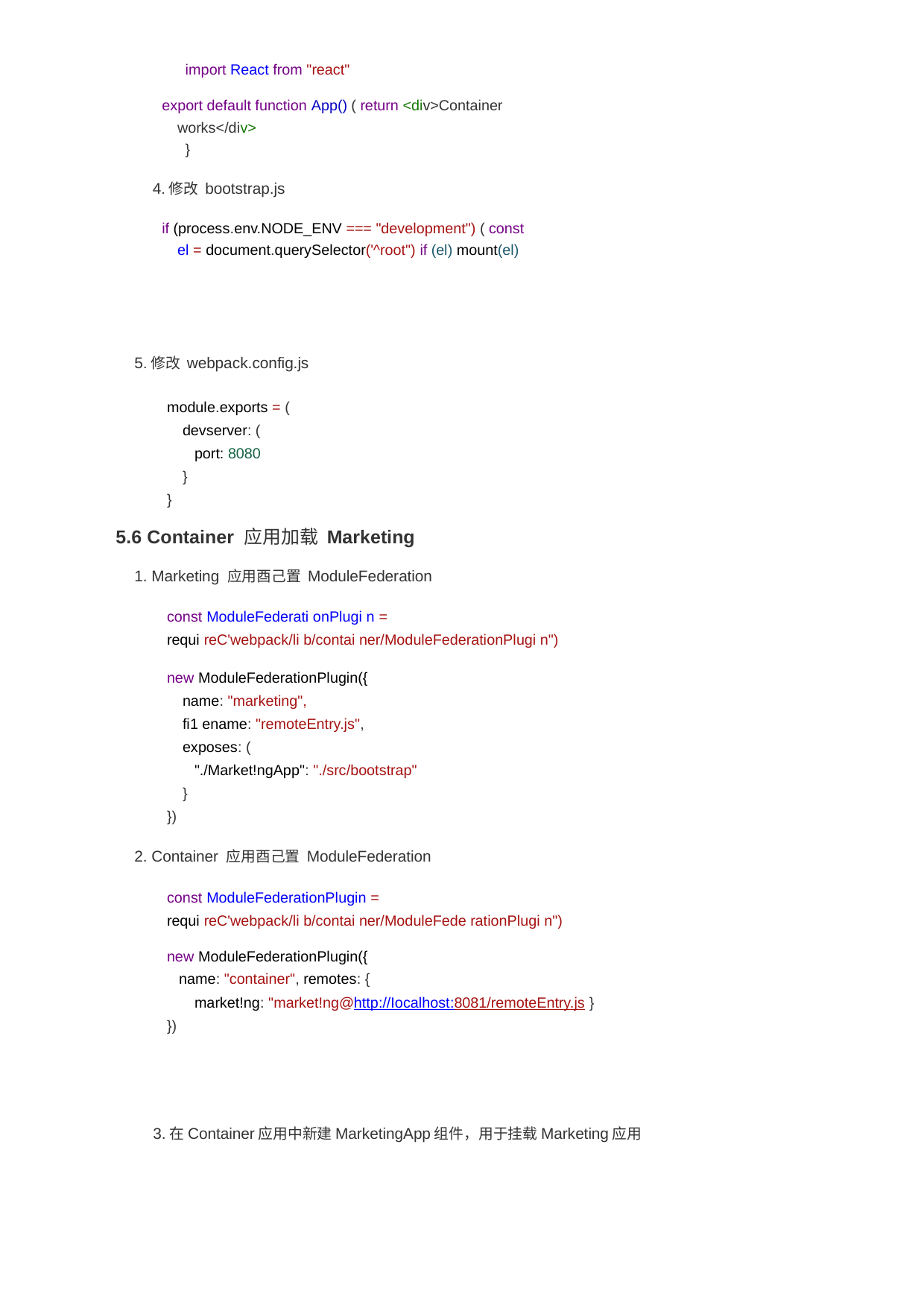

import React from "react"
export default function App() ( return <div>Container works</div>
}
4.修改 bootstrap.js
if (process.env.node_env === "development") ( const el = document.querySelector('^root") if (el) mount(el)
5.修改 webpack.config.js
module.exports = (
devserver: (
port: 8080
}
}
5.6 Container 应用加载 Marketing
1. Marketing 应用酉己置 ModuleFederation
const ModuleFederati onPlugi n =
requi reC'webpack/li b/contai ner/ModuleFederationPlugi n")
new ModuleFederationPlugin({
name: "marketing",
fi1 ename: "remoteEntry.js",
exposes: (
"./Market!ngApp": "./src/bootstrap"
}
})
2. Container 应用酉己置 ModuleFederation
const ModuleFederationPlugin =
requi reC'webpack/li b/contai ner/ModuleFede rationPlugi n")
new ModuleFederationPlugin({
name: "container", remotes: {
market!ng: "market!ng@http://Iocalhost:8081/remoteEntry.js }
})
3.在Container应用中新建MarketingApp组件，用于挂载Marketing应用